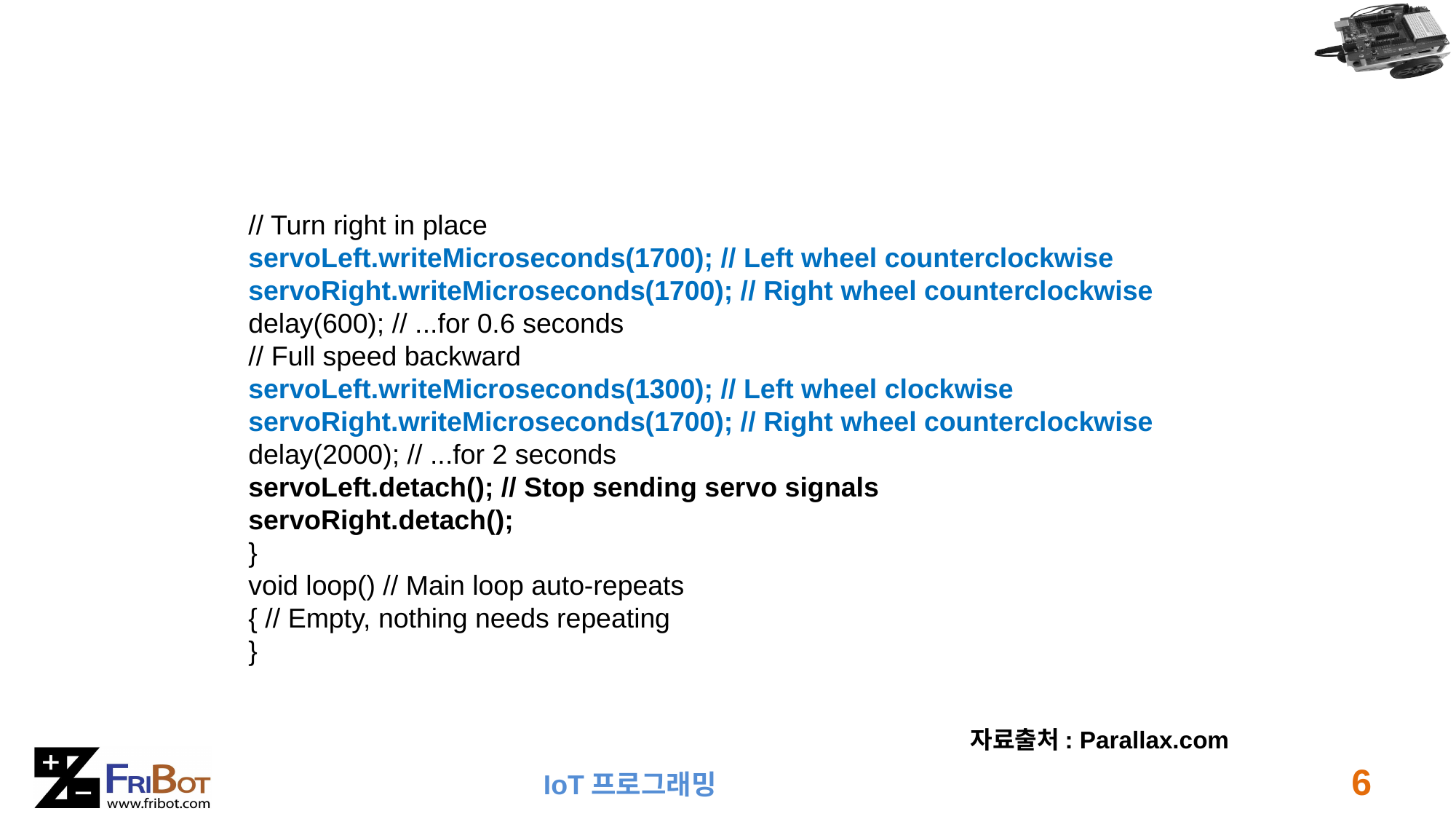

// Turn right in place
servoLeft.writeMicroseconds(1700); // Left wheel counterclockwise
servoRight.writeMicroseconds(1700); // Right wheel counterclockwise
delay(600); // ...for 0.6 seconds
// Full speed backward
servoLeft.writeMicroseconds(1300); // Left wheel clockwise
servoRight.writeMicroseconds(1700); // Right wheel counterclockwise
delay(2000); // ...for 2 seconds
servoLeft.detach(); // Stop sending servo signals
servoRight.detach();
}
void loop() // Main loop auto-repeats
{ // Empty, nothing needs repeating
}
자료출처: Parallax.com
6